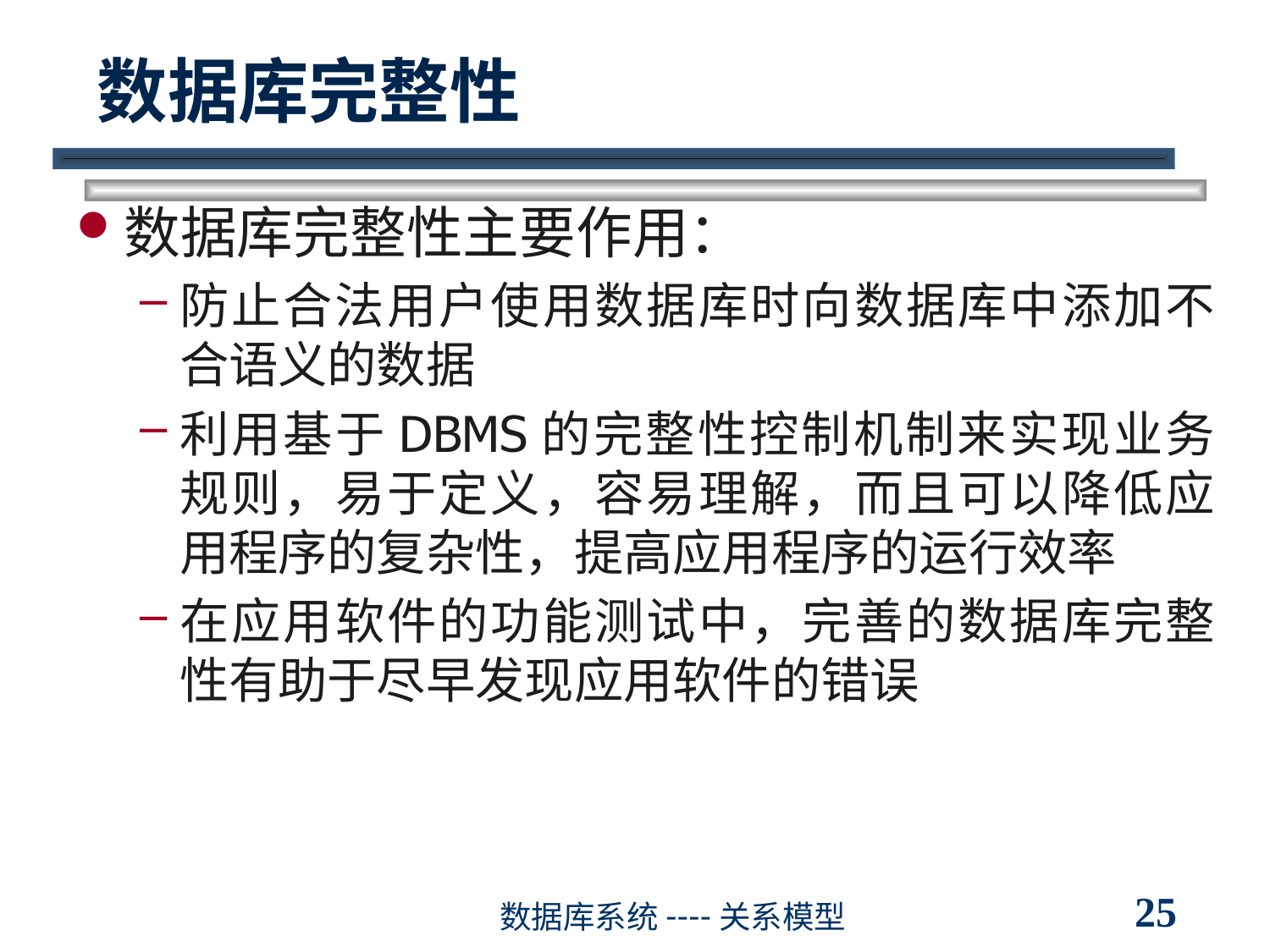

# 数据库完整性
数据库完整性主要作用：
防止合法用户使用数据库时向数据库中添加不合语义的数据
利用基于DBMS的完整性控制机制来实现业务规则，易于定义，容易理解，而且可以降低应用程序的复杂性，提高应用程序的运行效率
在应用软件的功能测试中，完善的数据库完整性有助于尽早发现应用软件的错误
25
数据库系统----关系模型